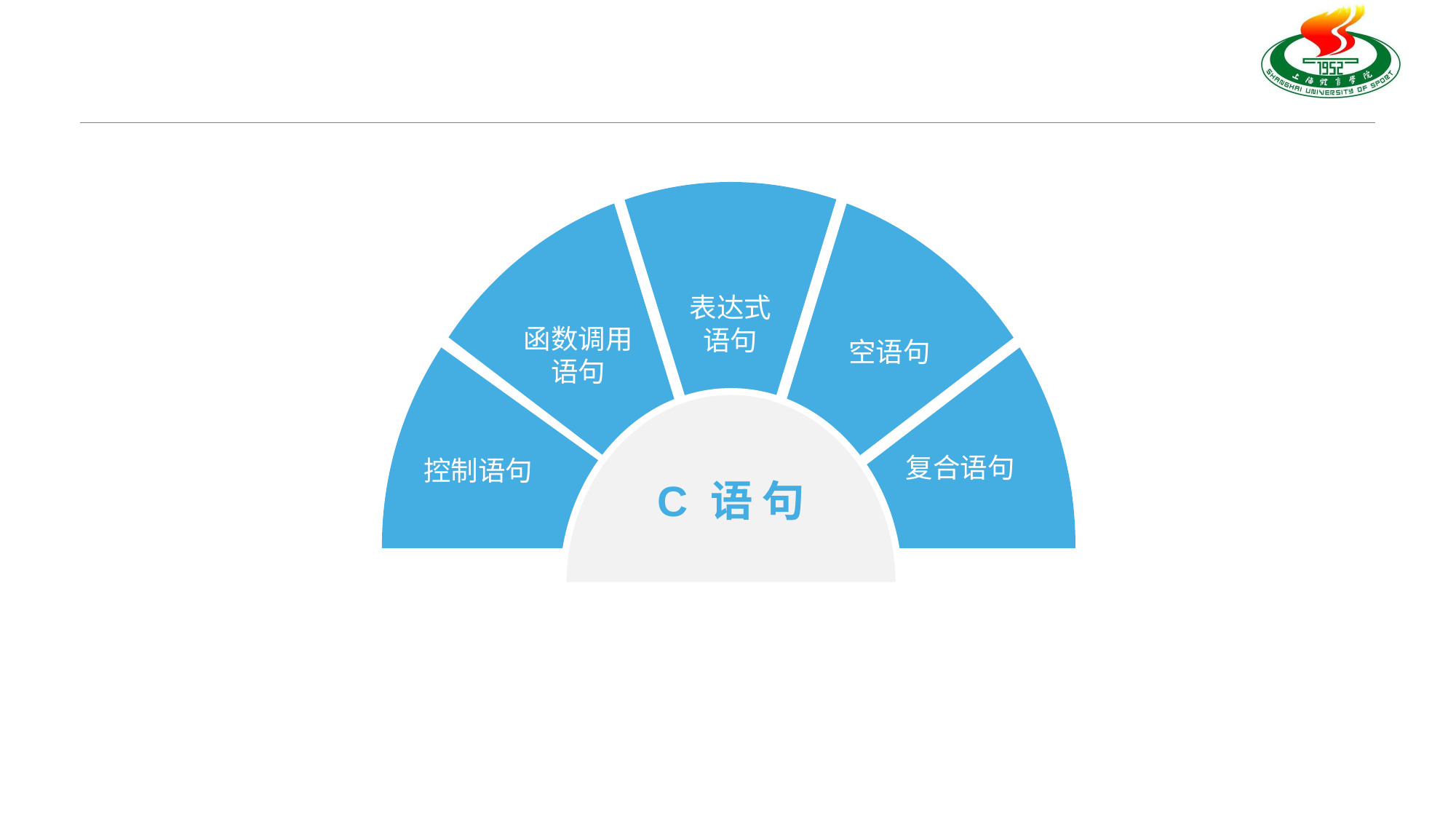

表达式
语句
函数调用
语句
空语句

复合语句
C 语 句
控制语句